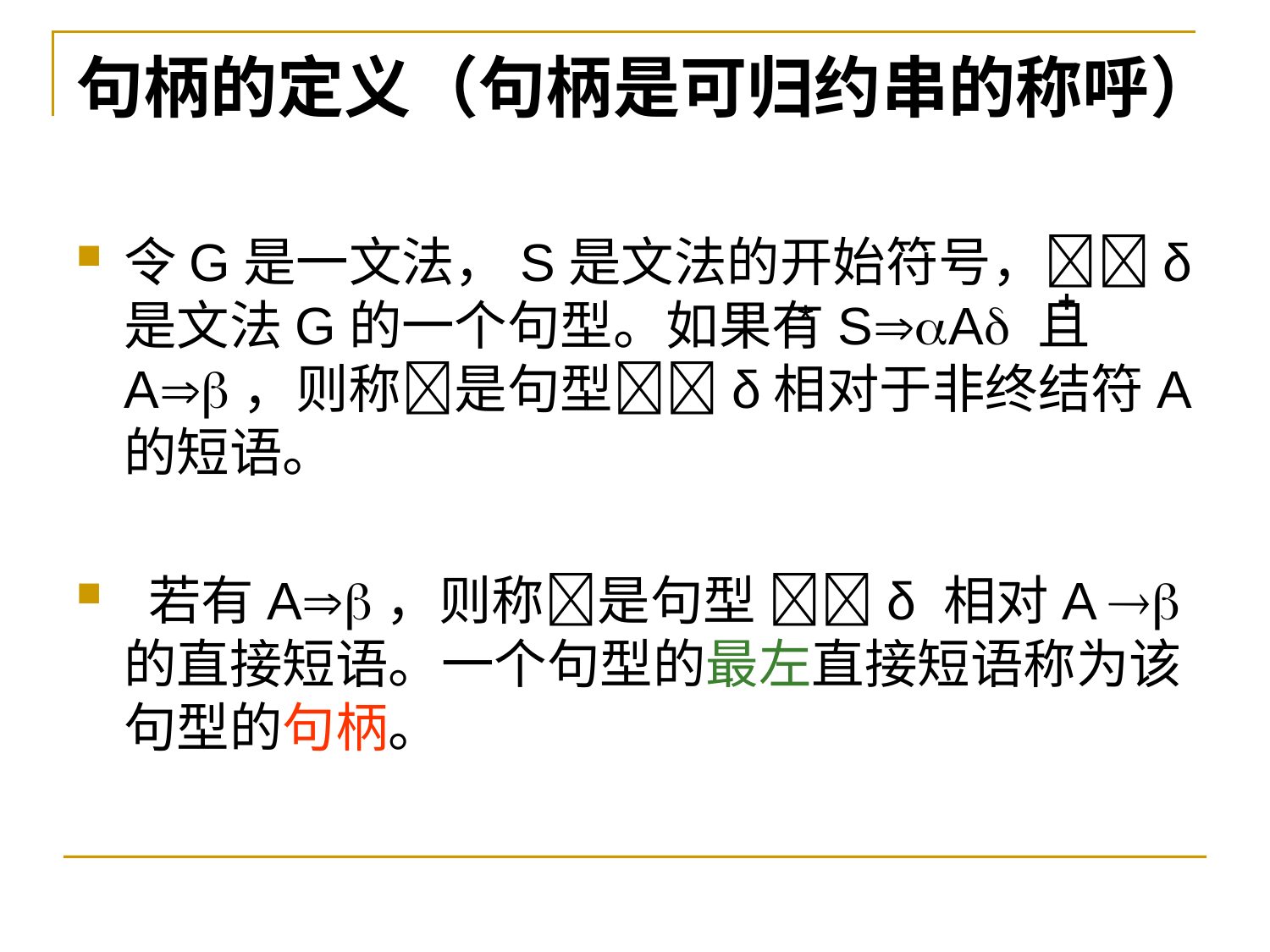

# 句柄的定义（句柄是可归约串的称呼）
令G是一文法，S是文法的开始符号，αβδ是文法G的一个句型。如果有S⇒αAδ 且 A⇒β，则称β是句型αβδ相对于非终结符A的短语。

 若有A⇒β，则称β是句型 αβδ 相对A →β的直接短语。一个句型的最左直接短语称为该句型的句柄。
+
*
5